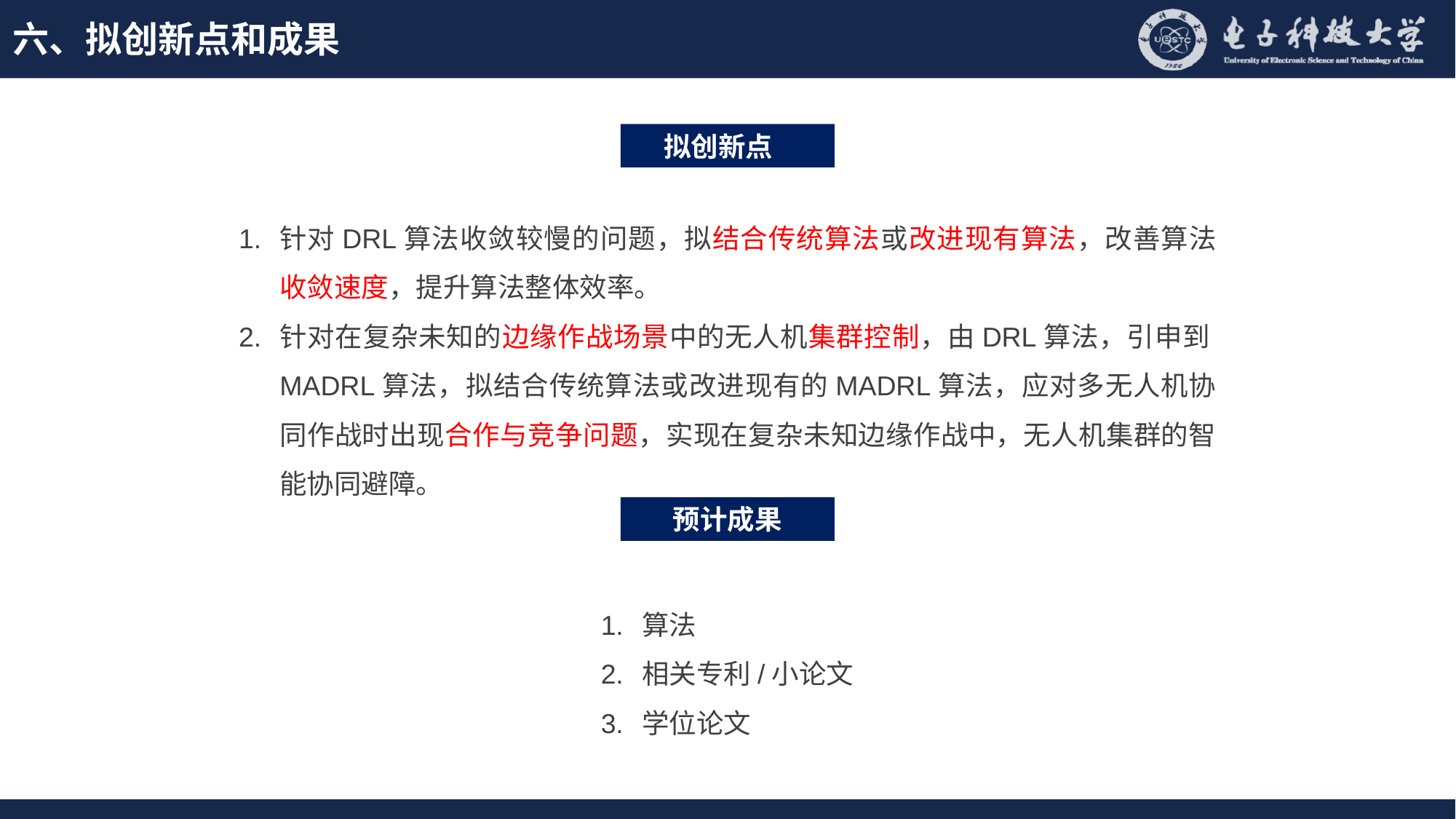

六、拟创新点和成果
拟创新点
针对DRL算法收敛较慢的问题，拟结合传统算法或改进现有算法，改善算法收敛速度，提升算法整体效率。
针对在复杂未知的边缘作战场景中的无人机集群控制，由DRL算法，引申到MADRL算法，拟结合传统算法或改进现有的MADRL算法，应对多无人机协同作战时出现合作与竞争问题，实现在复杂未知边缘作战中，无人机集群的智能协同避障。
预计成果
算法
相关专利/小论文
学位论文